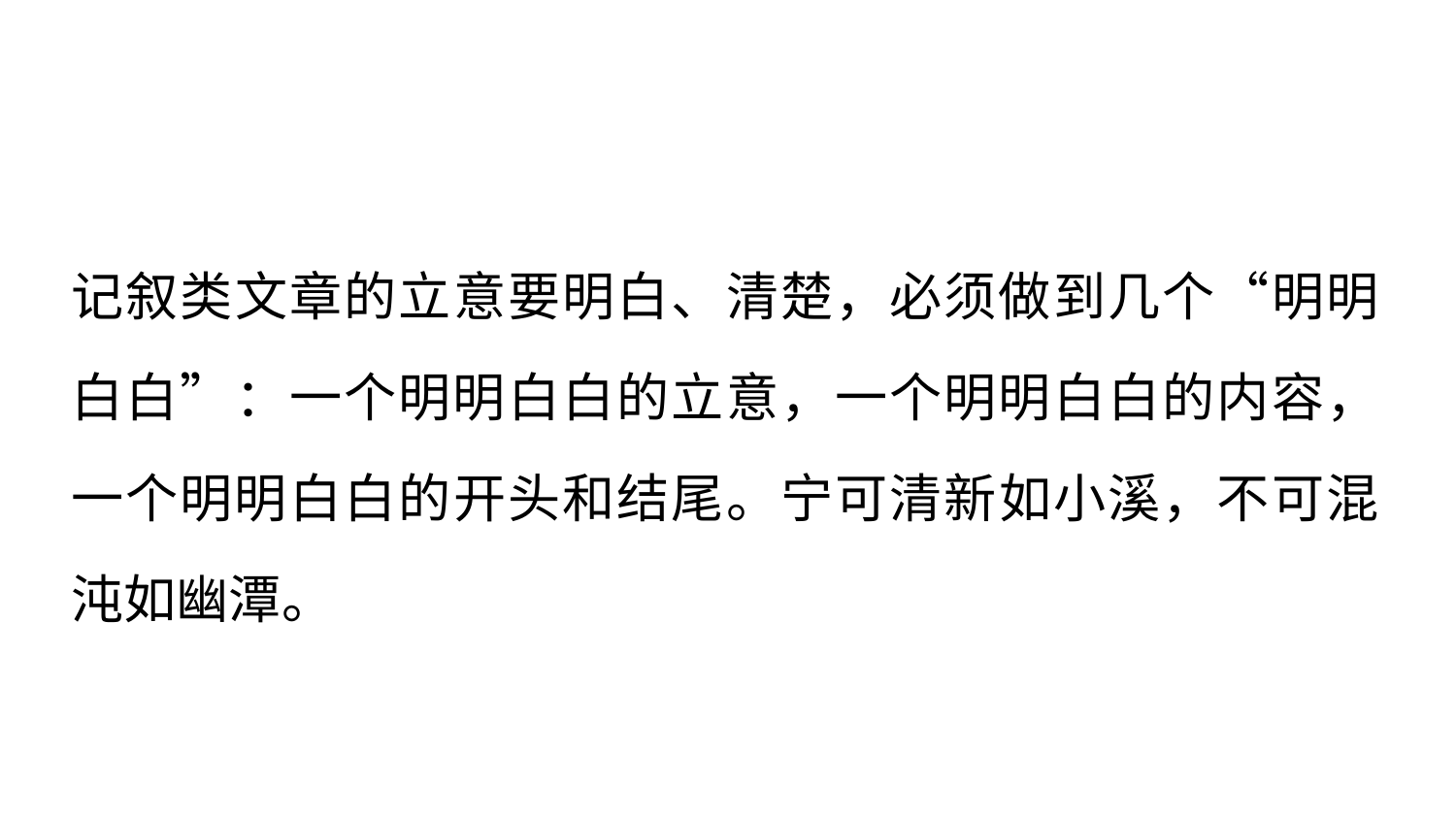

记叙类文章的立意要明白、清楚，必须做到几个“明明白白”：一个明明白白的立意，一个明明白白的内容，一个明明白白的开头和结尾。宁可清新如小溪，不可混沌如幽潭。